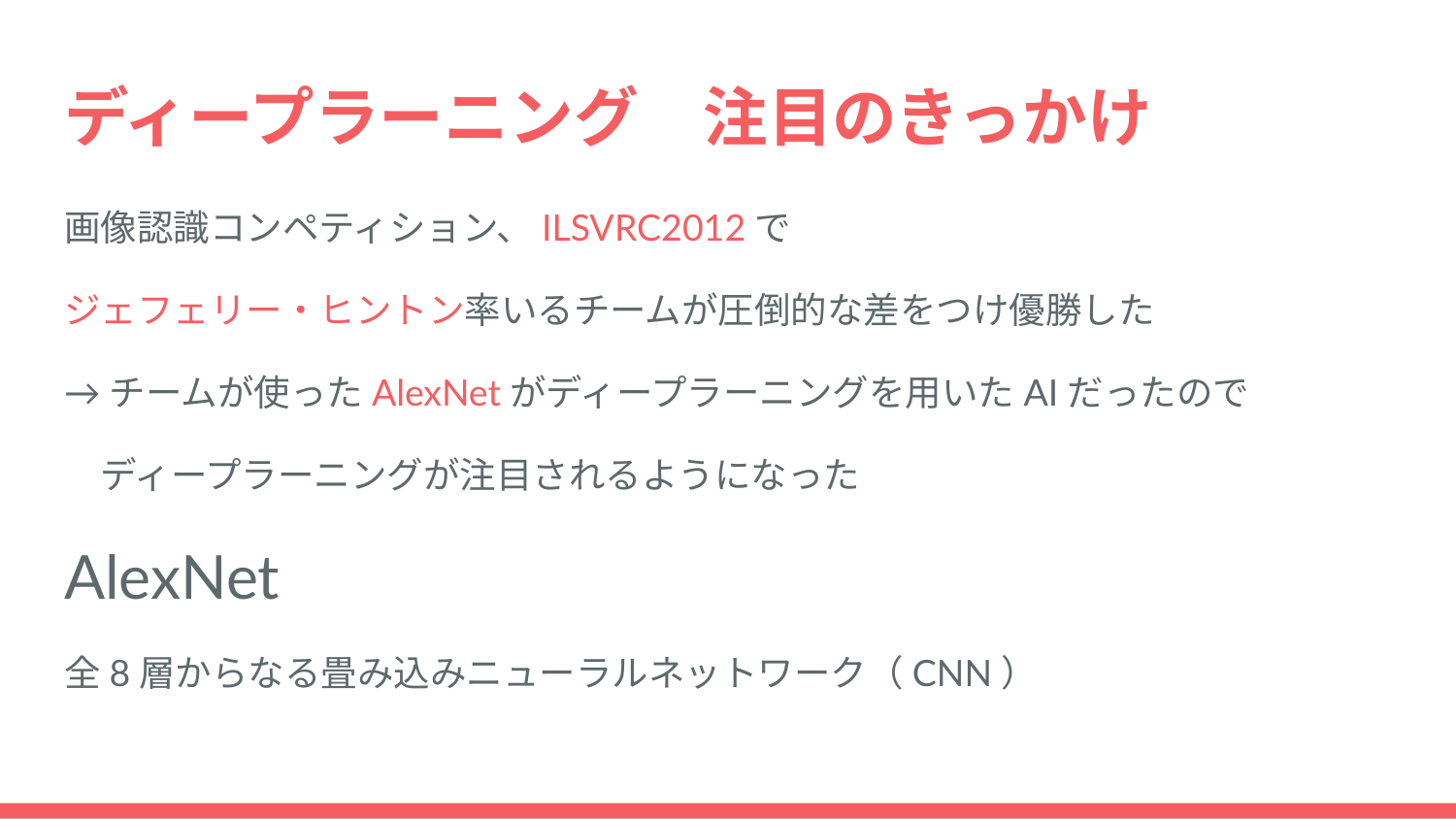

# ディープラーニング　注目のきっかけ
画像認識コンペティション、ILSVRC2012で
ジェフェリー・ヒントン率いるチームが圧倒的な差をつけ優勝した
→チームが使ったAlexNetがディープラーニングを用いたAIだったので
　ディープラーニングが注目されるようになった
AlexNet
全8層からなる畳み込みニューラルネットワーク（CNN）